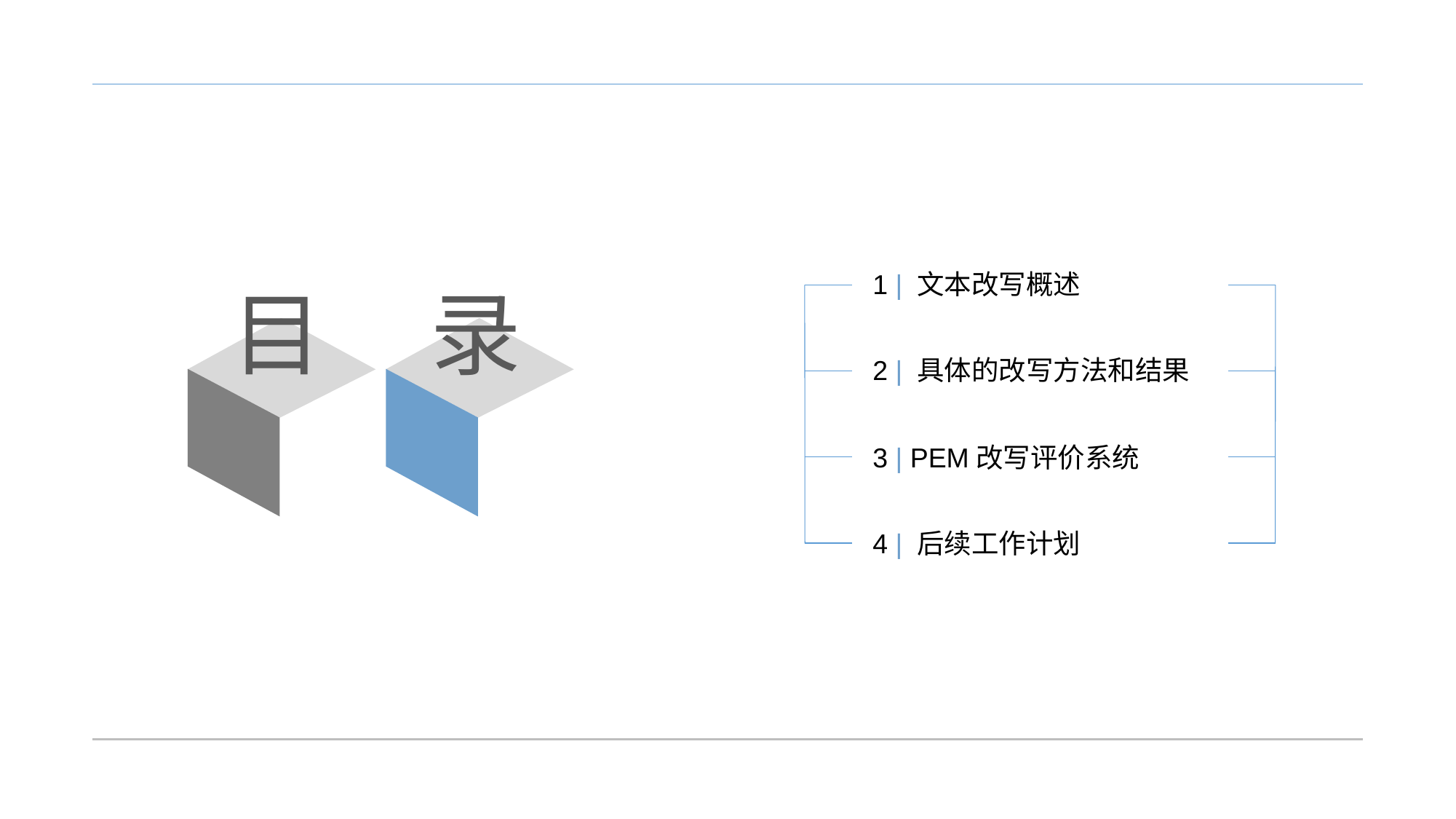

1 | 文本改写概述
目
录

2 | 具体的改写方法和结果

3 | PEM改写评价系统
4 | 后续工作计划